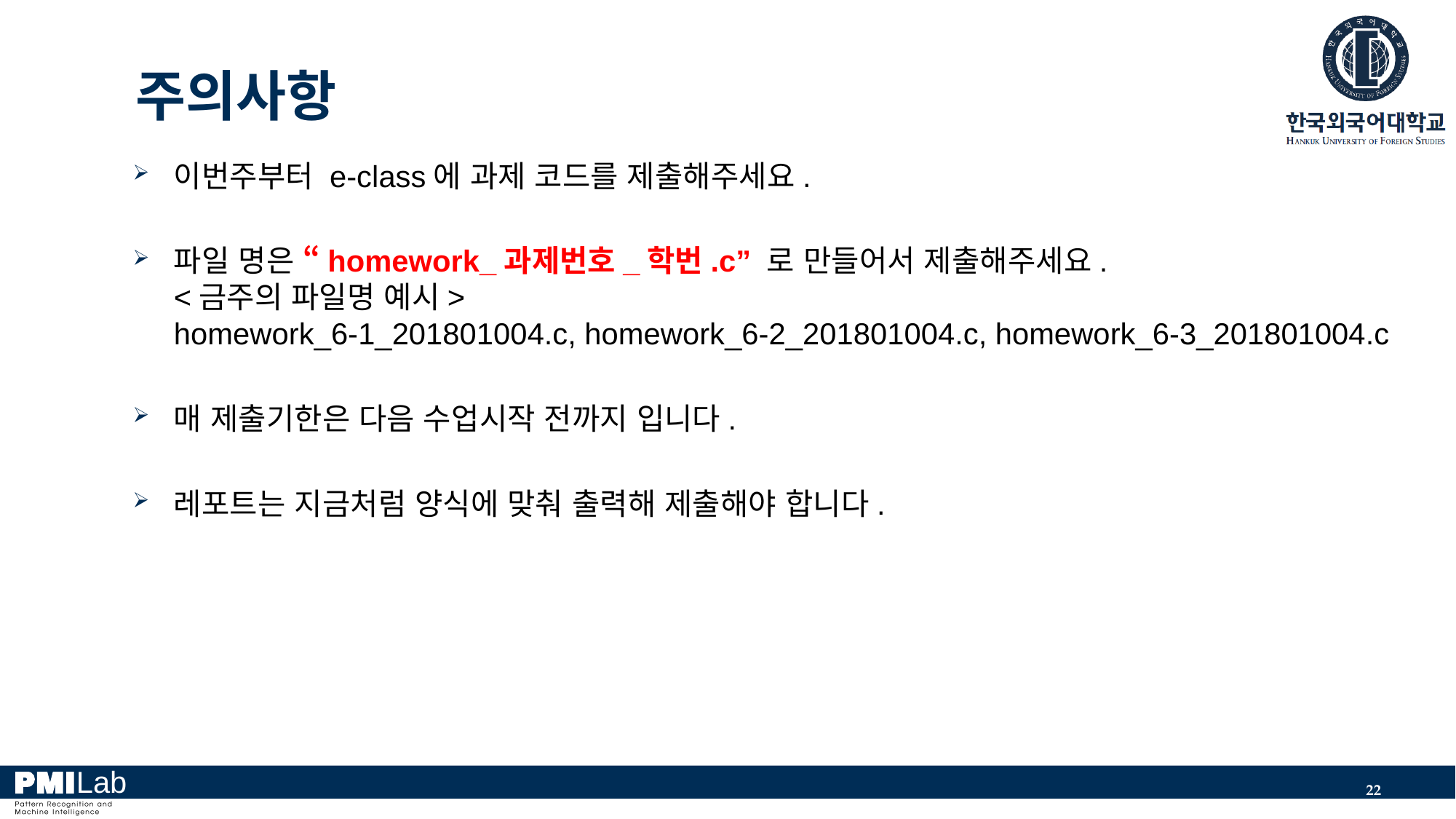

# 주의사항
이번주부터 e-class에 과제 코드를 제출해주세요.

파일 명은 “homework_과제번호_학번.c” 로 만들어서 제출해주세요.
<금주의 파일명 예시>
homework_6-1_201801004.c, homework_6-2_201801004.c, homework_6-3_201801004.c

매 제출기한은 다음 수업시작 전까지 입니다.

레포트는 지금처럼 양식에 맞춰 출력해 제출해야 합니다.
22